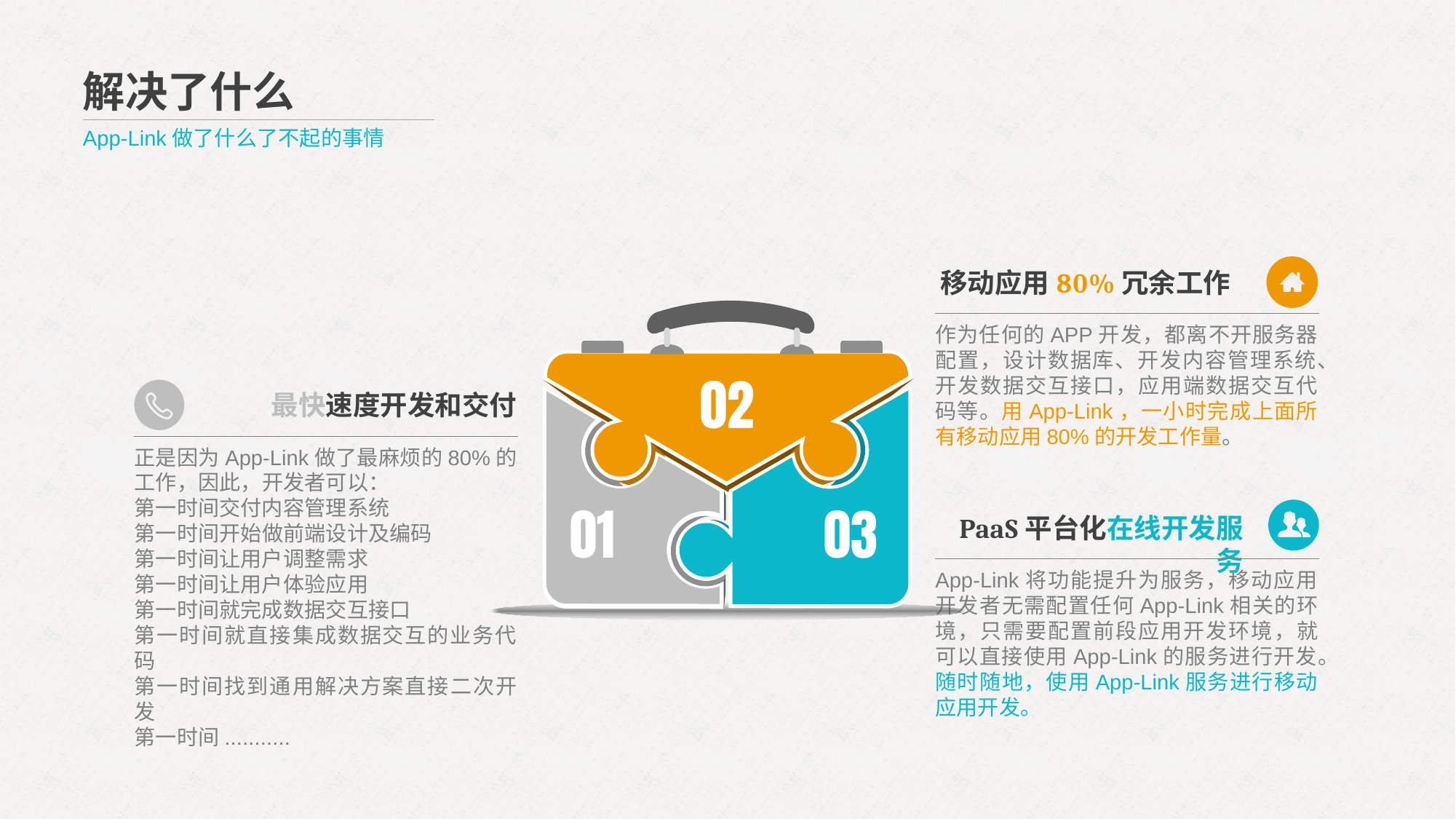

解决了什么
App-Link做了什么了不起的事情

移动应用80%冗余工作

作为任何的APP开发，都离不开服务器配置，设计数据库、开发内容管理系统、开发数据交互接口，应用端数据交互代码等。用App-Link，一小时完成上面所有移动应用80%的开发工作量。

02

最快速度开发和交付

正是因为App-Link做了最麻烦的80%的工作，因此，开发者可以：
第一时间交付内容管理系统
第一时间开始做前端设计及编码
第一时间让用户调整需求
第一时间让用户体验应用
第一时间就完成数据交互接口
第一时间就直接集成数据交互的业务代码
第一时间找到通用解决方案直接二次开发
第一时间...........

01
03
PaaS平台化在线开发服务

App-Link将功能提升为服务，移动应用开发者无需配置任何App-Link相关的环境，只需要配置前段应用开发环境，就可以直接使用App-Link的服务进行开发。
随时随地，使用App-Link服务进行移动应用开发。